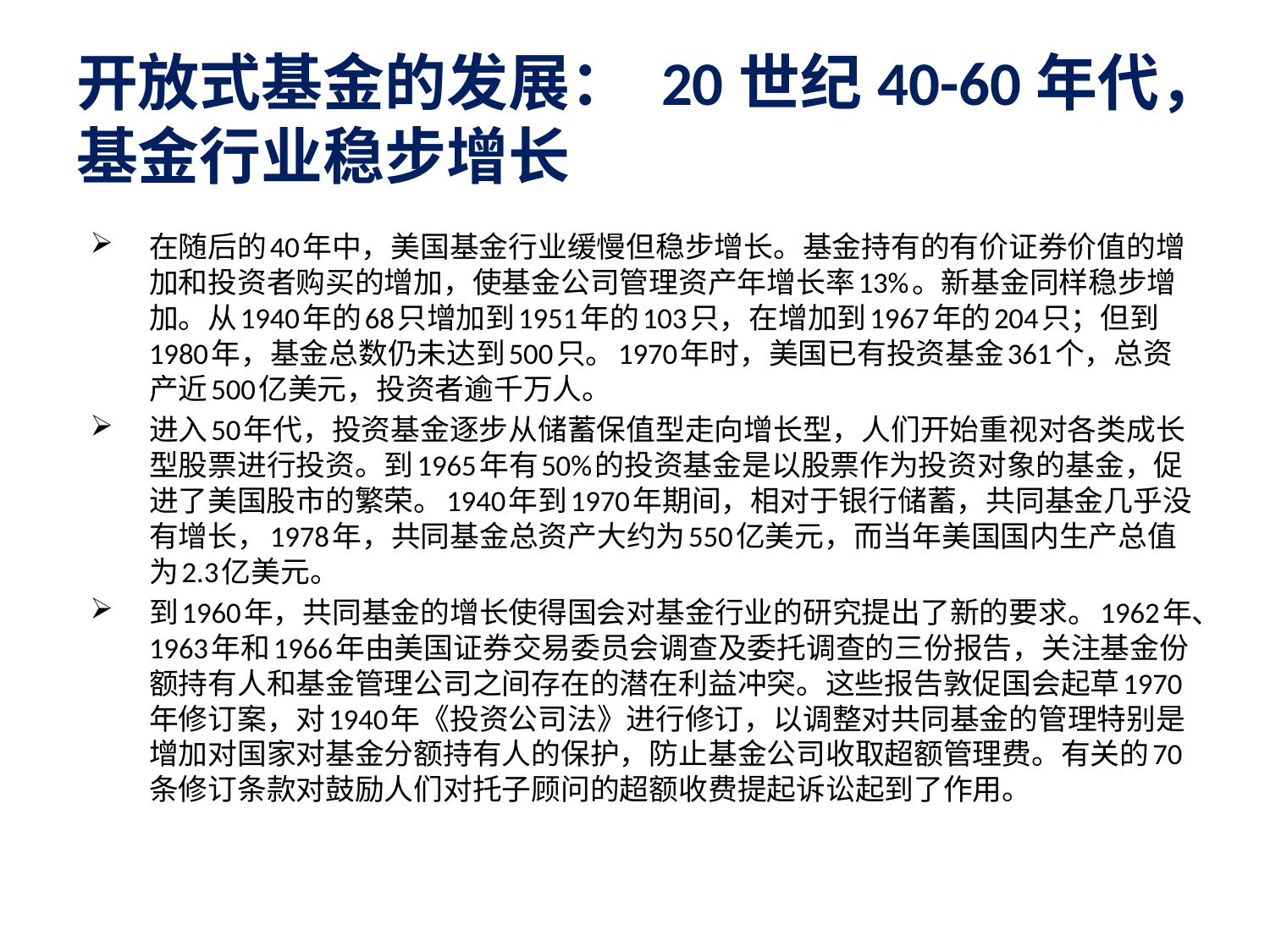

# 开放式基金的发展： 20世纪40-60年代，基金行业稳步增长
在随后的40年中，美国基金行业缓慢但稳步增长。基金持有的有价证券价值的增加和投资者购买的增加，使基金公司管理资产年增长率13%。新基金同样稳步增加。从1940年的68只增加到1951年的103只，在增加到1967年的204只；但到1980年，基金总数仍未达到500只。1970年时，美国已有投资基金361个，总资产近500亿美元，投资者逾千万人。
进入50年代，投资基金逐步从储蓄保值型走向增长型，人们开始重视对各类成长型股票进行投资。到1965年有50%的投资基金是以股票作为投资对象的基金，促进了美国股市的繁荣。1940年到1970年期间，相对于银行储蓄，共同基金几乎没有增长，1978年，共同基金总资产大约为550亿美元，而当年美国国内生产总值为2.3亿美元。
到1960年，共同基金的增长使得国会对基金行业的研究提出了新的要求。1962年、1963年和1966年由美国证券交易委员会调查及委托调查的三份报告，关注基金份额持有人和基金管理公司之间存在的潜在利益冲突。这些报告敦促国会起草1970年修订案，对1940年《投资公司法》进行修订，以调整对共同基金的管理特别是增加对国家对基金分额持有人的保护，防止基金公司收取超额管理费。有关的70条修订条款对鼓励人们对托子顾问的超额收费提起诉讼起到了作用。